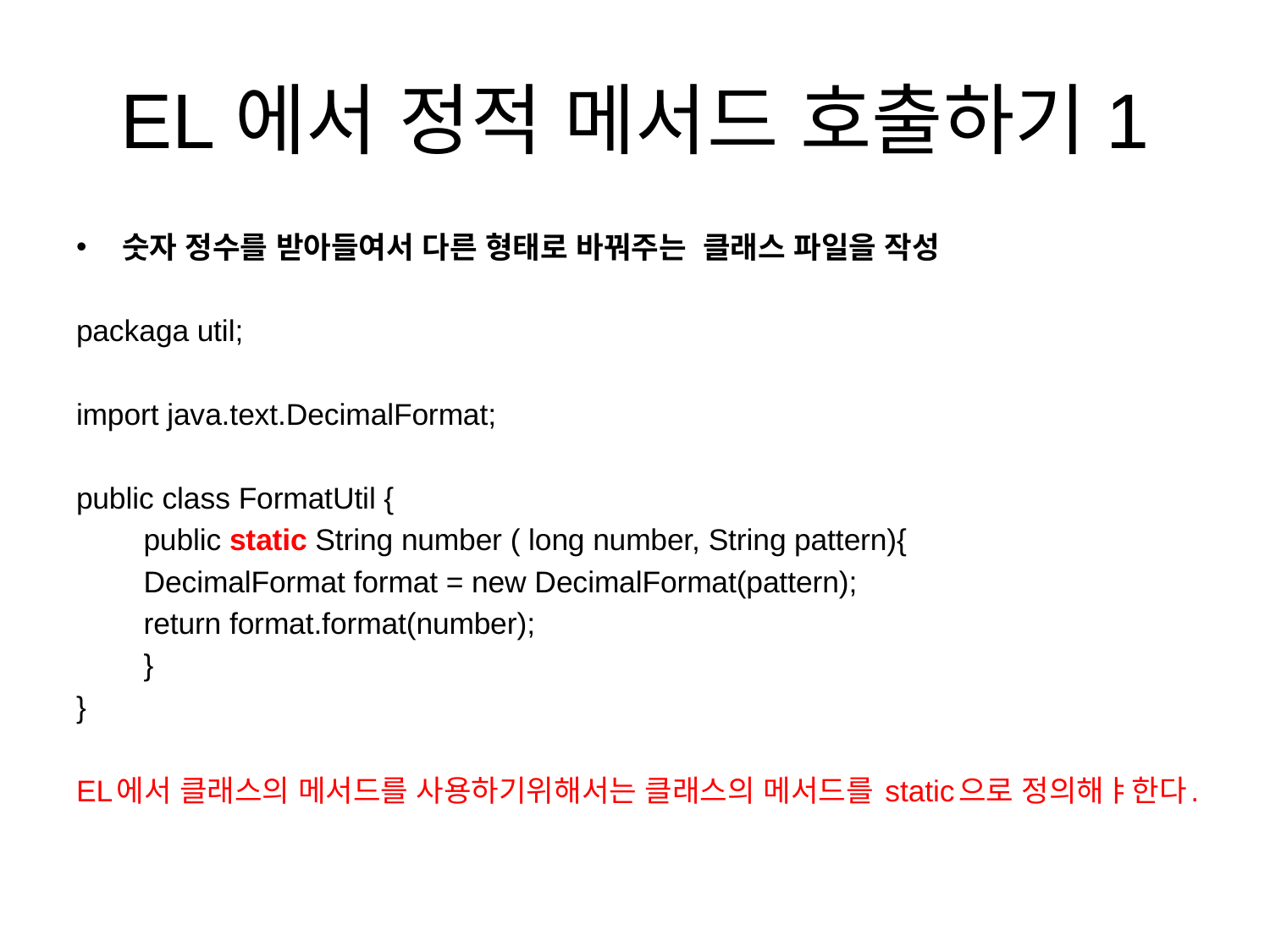

# EL에서 정적 메서드 호출하기1
숫자 정수를 받아들여서 다른 형태로 바꿔주는  클래스 파일을 작성

packaga util;

import java.text.DecimalFormat;

public class FormatUtil {
	public static String number ( long number, String pattern){
		DecimalFormat format = new DecimalFormat(pattern);
		return format.format(number);
	}
}

EL에서 클래스의 메서드를 사용하기위해서는 클래스의 메서드를 static으로 정의해ㅑ한다.